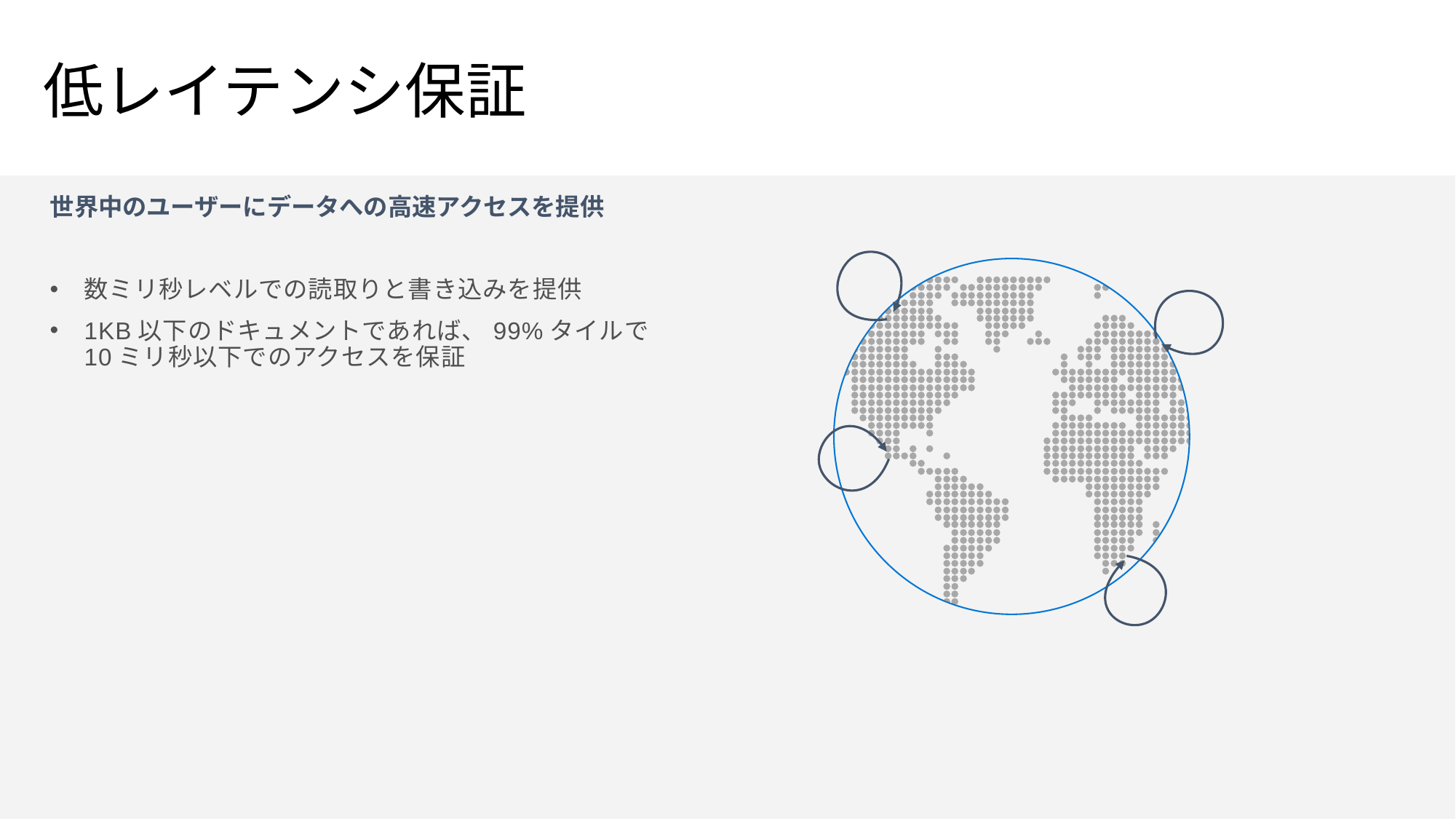

# 低レイテンシ保証
世界中のユーザーにデータへの高速アクセスを提供

数ミリ秒レベルでの読取りと書き込みを提供
1KB以下のドキュメントであれば、99%タイルで10ミリ秒以下でのアクセスを保証